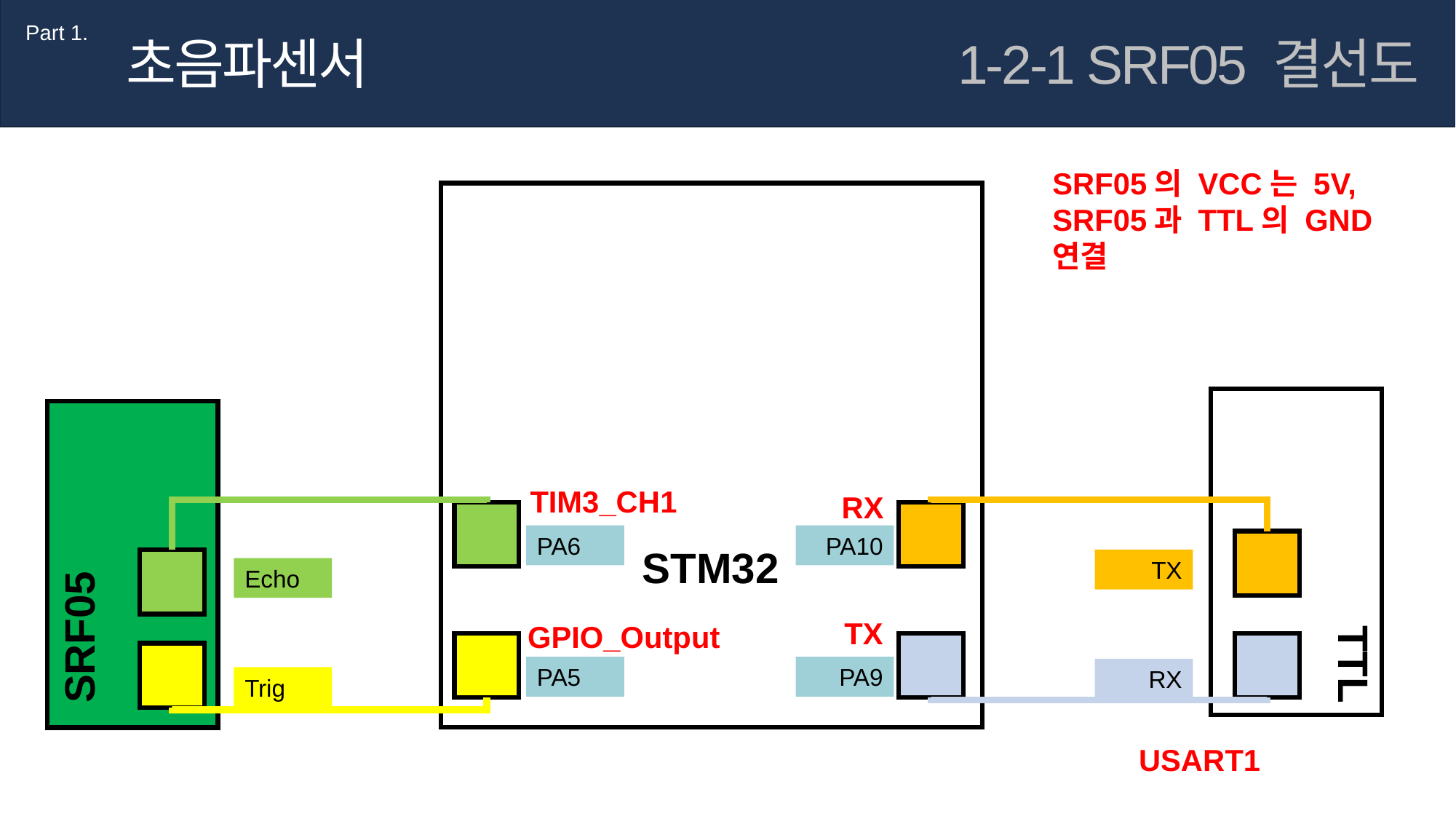

Part 1.
초음파센서
1-2-1 SRF05 결선도
SRF05의 VCC는 5V,
SRF05과 TTL의 GND연결

STM32

TTL

SRF05

TIM3_CH1
RX

PA6
PA10
TX
Echo
TX
GPIO_Output

PA5
PA9
RX
Trig
USART1